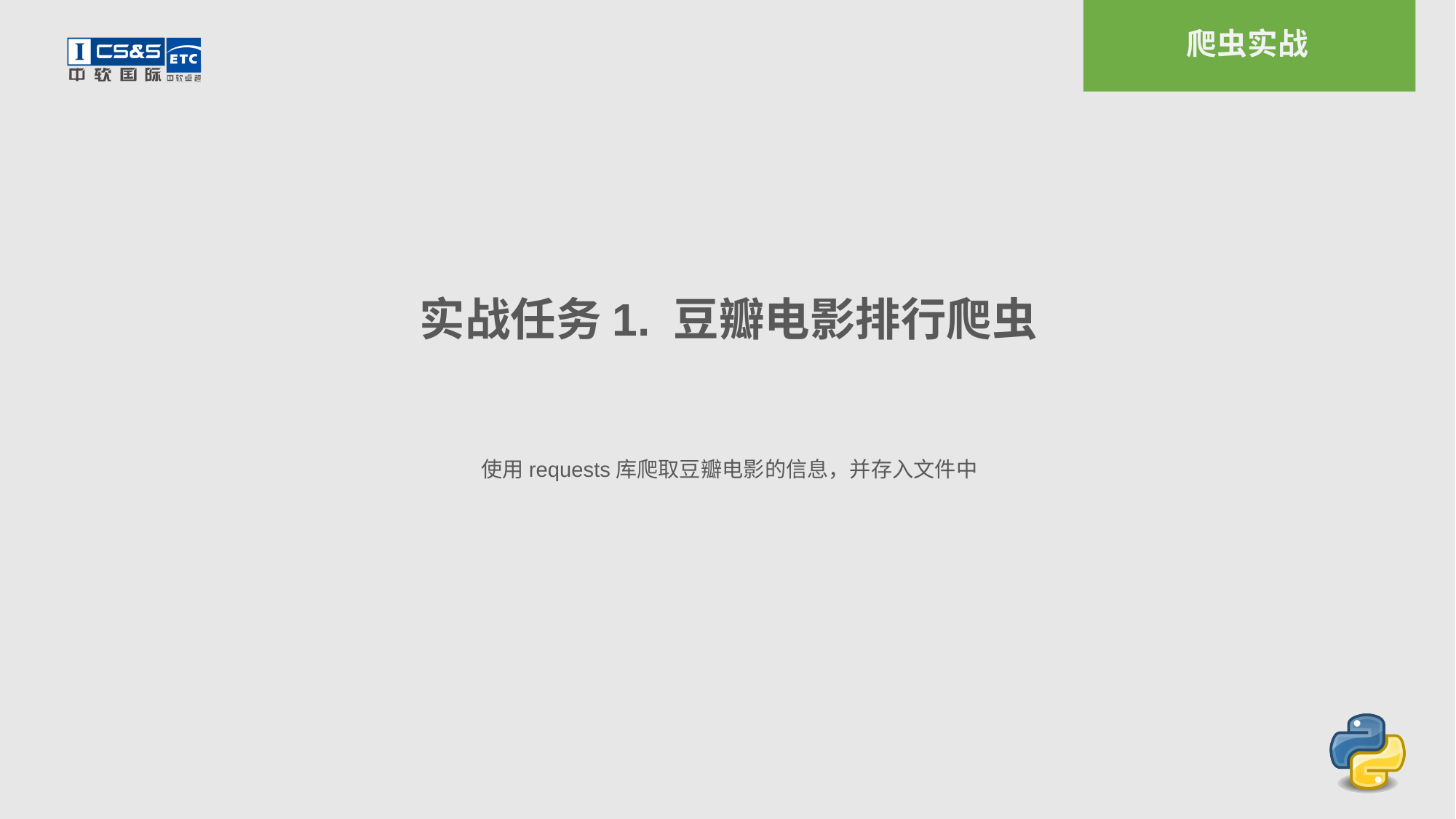

爬虫实战
# 实战任务1. 豆瓣电影排行爬虫
使用requests库爬取豆瓣电影的信息，并存入文件中